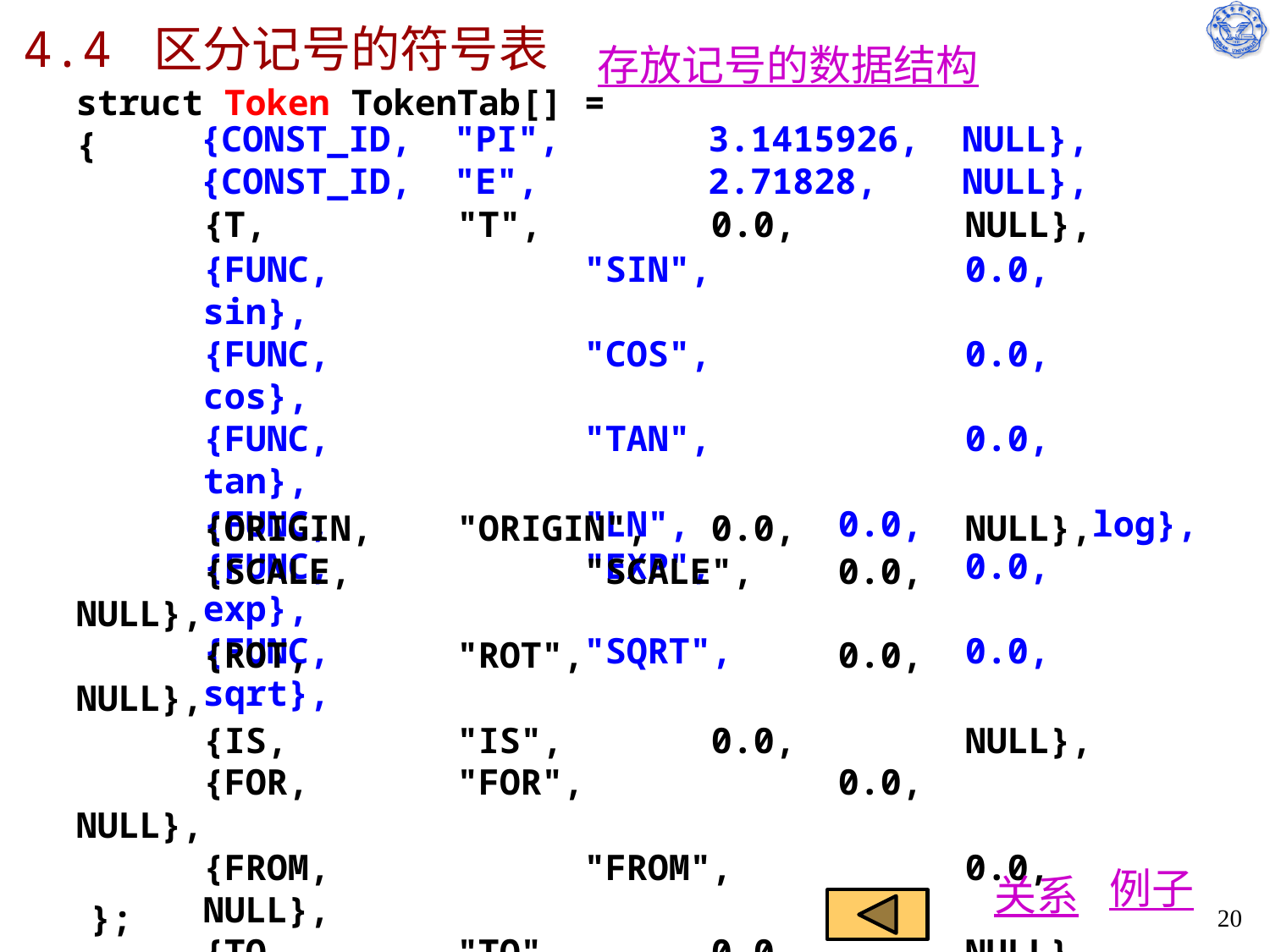

# 4.4 区分记号的符号表
存放记号的数据结构
struct Token TokenTab[] =
{
{CONST_ID,	"PI",		3.1415926,	NULL},
{CONST_ID,	"E",		2.71828,	NULL},
{T,		"T",		0.0,		NULL},
{FUNC,		"SIN",		0.0,		sin},
{FUNC,		"COS",		0.0,		cos},
{FUNC,		"TAN",		0.0,		tan},
{FUNC,		"LN",		0.0,		log},
{FUNC,		"EXP",		0.0,		exp},
{FUNC,		"SQRT",		0.0,		sqrt},
	{ORIGIN,	"ORIGIN",	0.0,		NULL},
	{SCALE,		"SCALE",	0.0,		NULL},
	{ROT,		"ROT",		0.0,		NULL},
	{IS,		"IS",		0.0,		NULL},
	{FOR,		"FOR",		0.0,		NULL},
	{FROM,		"FROM",		0.0,		NULL},
	{TO,		"TO",		0.0,		NULL},
	{STEP,		"STEP",		0.0,		NULL},
	{DRAW,		"DRAW",		0.0,		NULL}
例子
关系
};

20